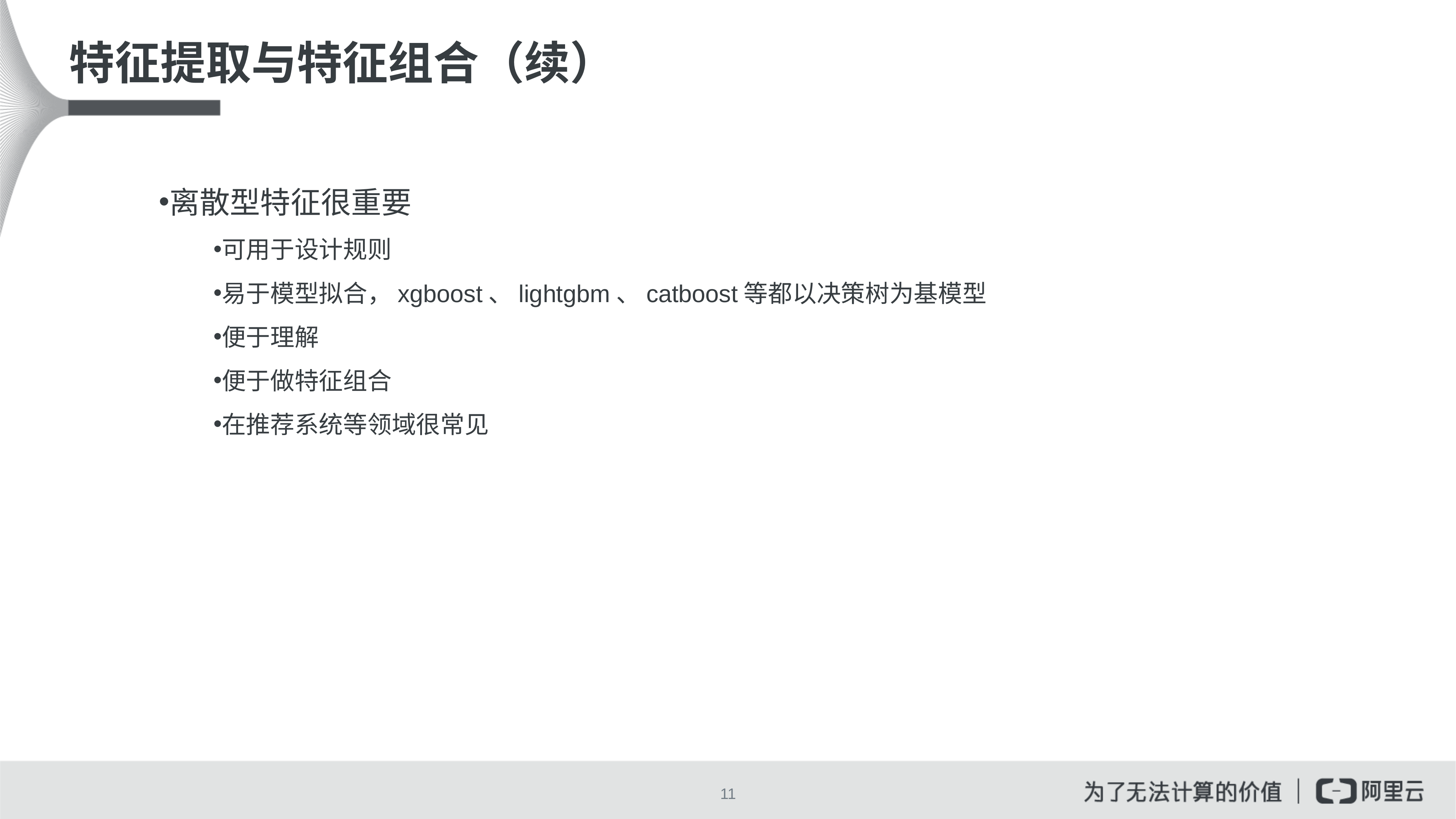

# 特征提取与特征组合（续）
离散型特征很重要
可用于设计规则
易于模型拟合，xgboost、lightgbm、catboost等都以决策树为基模型
便于理解
便于做特征组合
在推荐系统等领域很常见